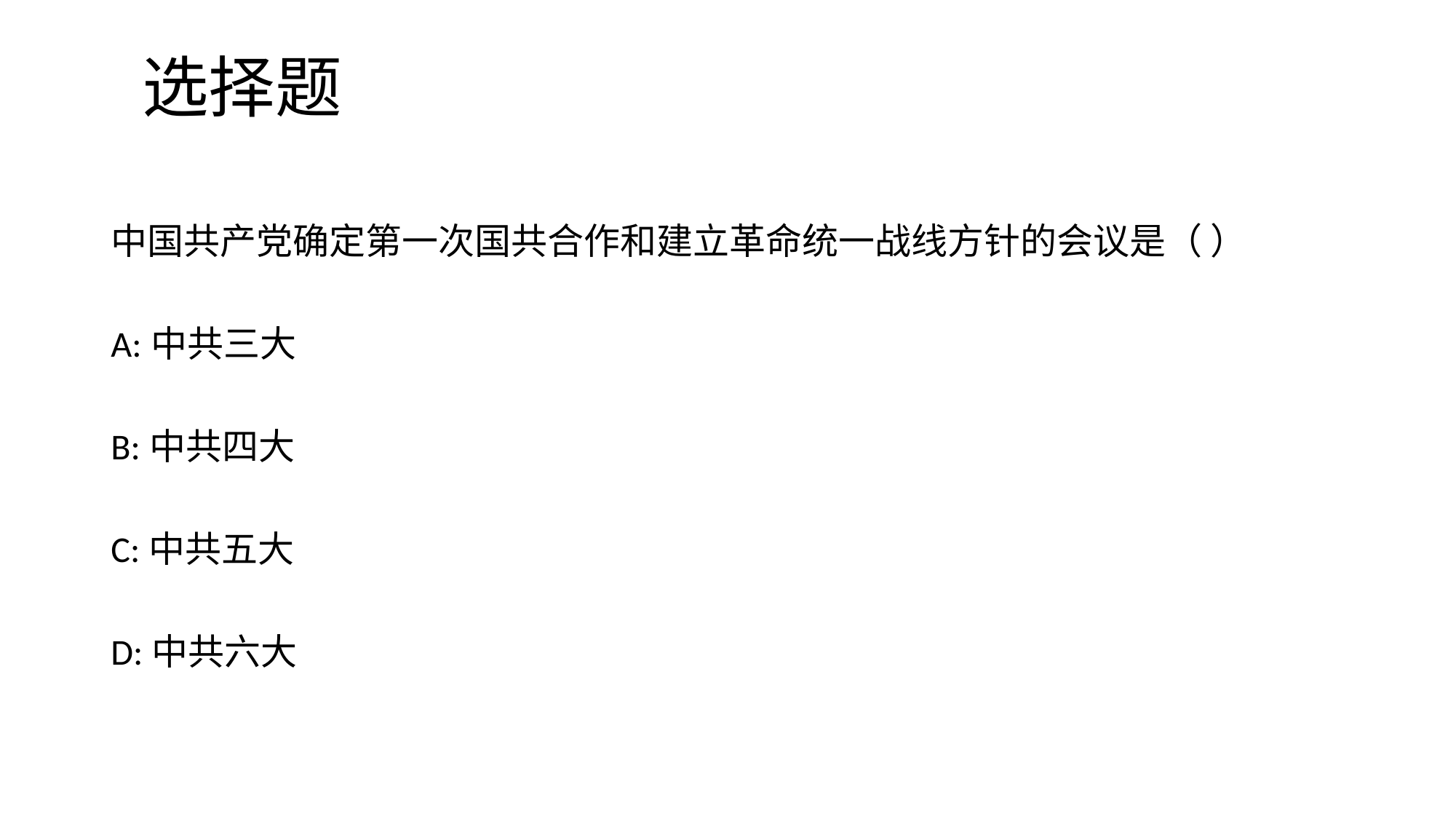

# 选择题
中国共产党确定第一次国共合作和建立革命统一战线方针的会议是（ ）
A:中共三大
B:中共四大
C:中共五大
D:中共六大